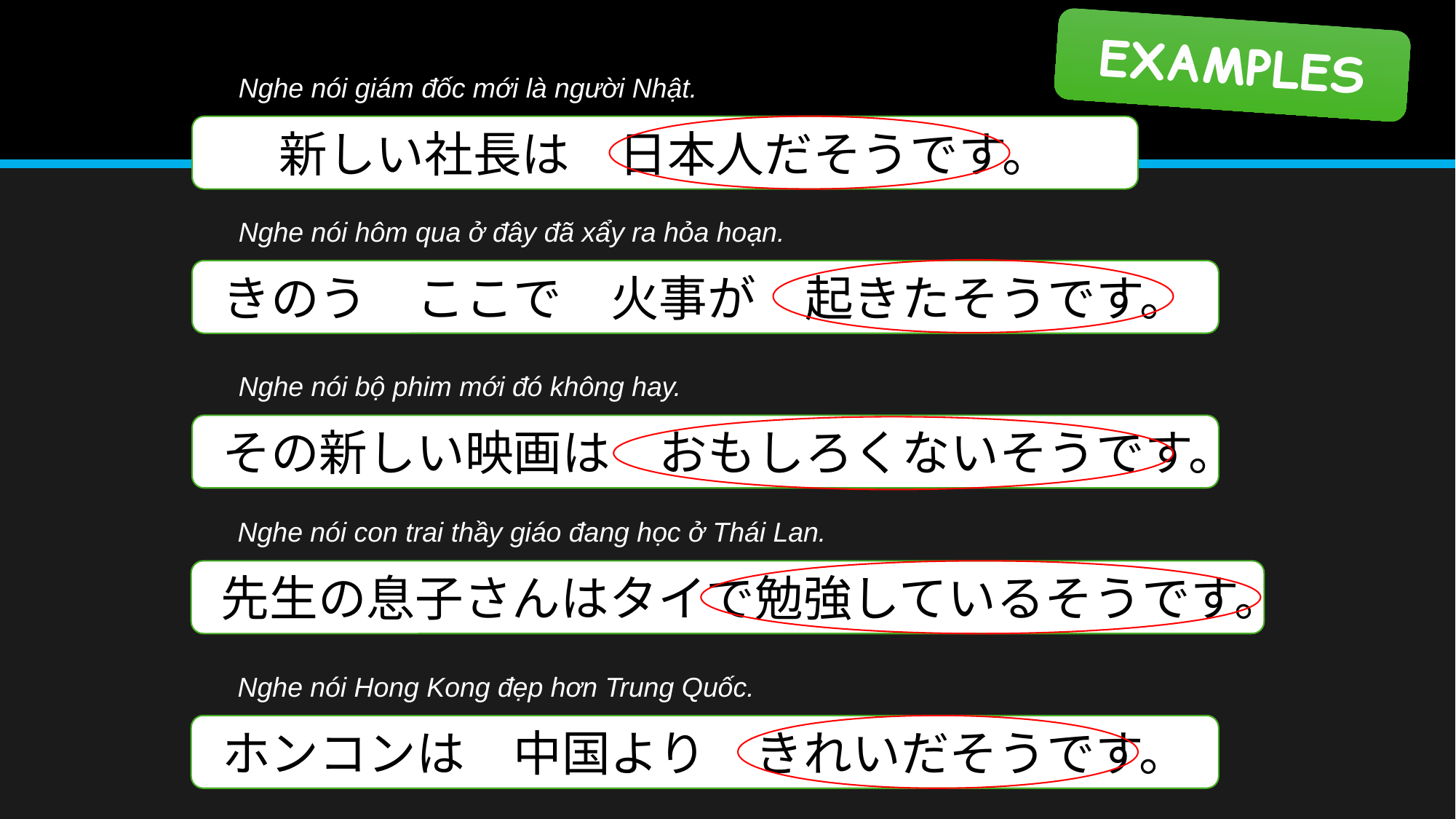

EXAMPLES
Nghe nói giám đốc mới là người Nhật.
新しい社長は　日本人だそうです。

Nghe nói hôm qua ở đây đã xẩy ra hỏa hoạn.

きのう　ここで　火事が　起きたそうです。
Nghe nói bộ phim mới đó không hay.
その新しい映画は　おもしろくないそうです。

Nghe nói con trai thầy giáo đang học ở Thái Lan.
先生の息子さんはタイで勉強しているそうです。

Nghe nói Hong Kong đẹp hơn Trung Quốc.
ホンコンは　中国より　きれいだそうです。